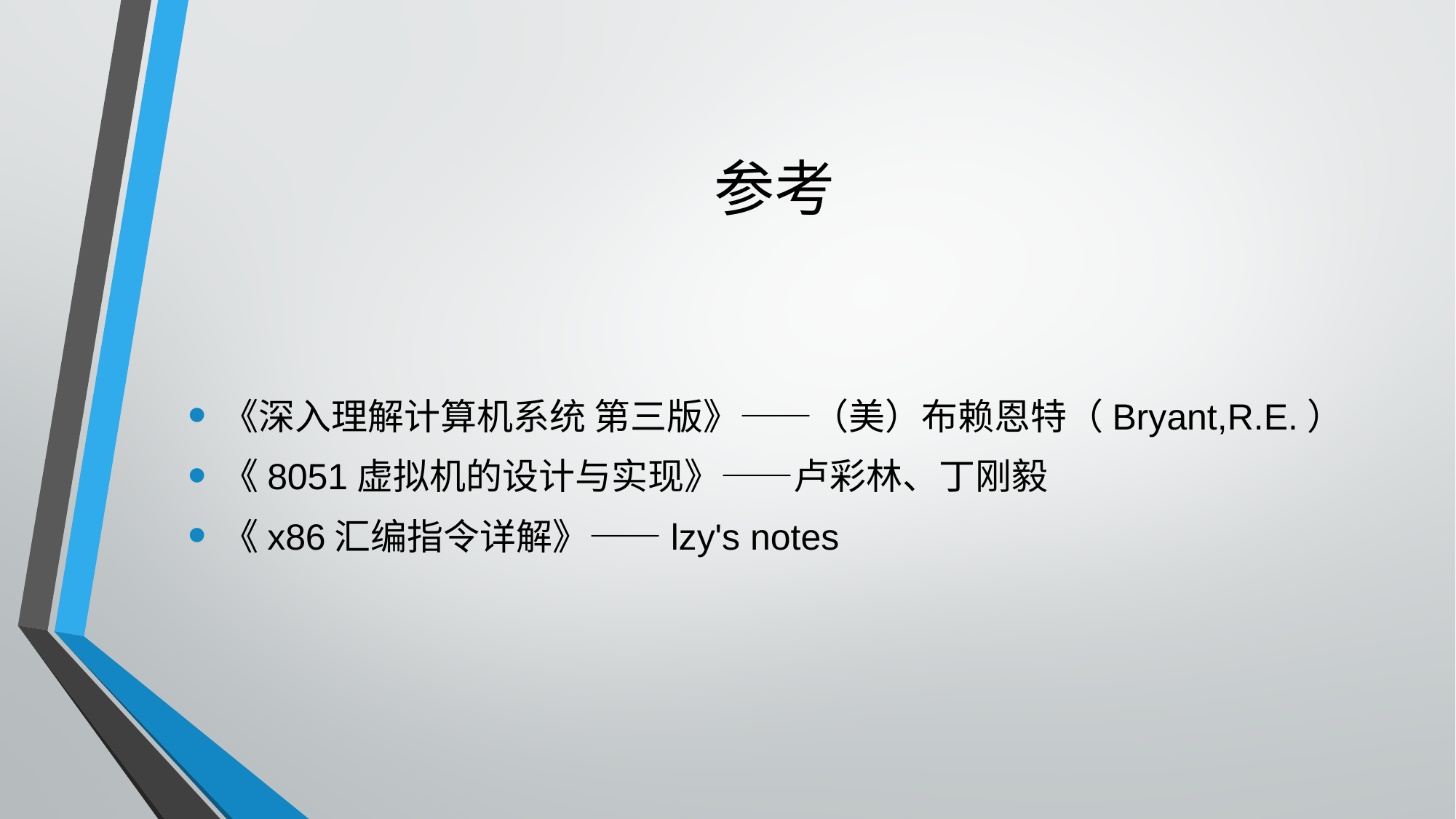

# 参考
《深入理解计算机系统 第三版》——（美）布赖恩特（Bryant,R.E.）
《8051虚拟机的设计与实现》——卢彩林、丁刚毅
《x86汇编指令详解》——lzy's notes